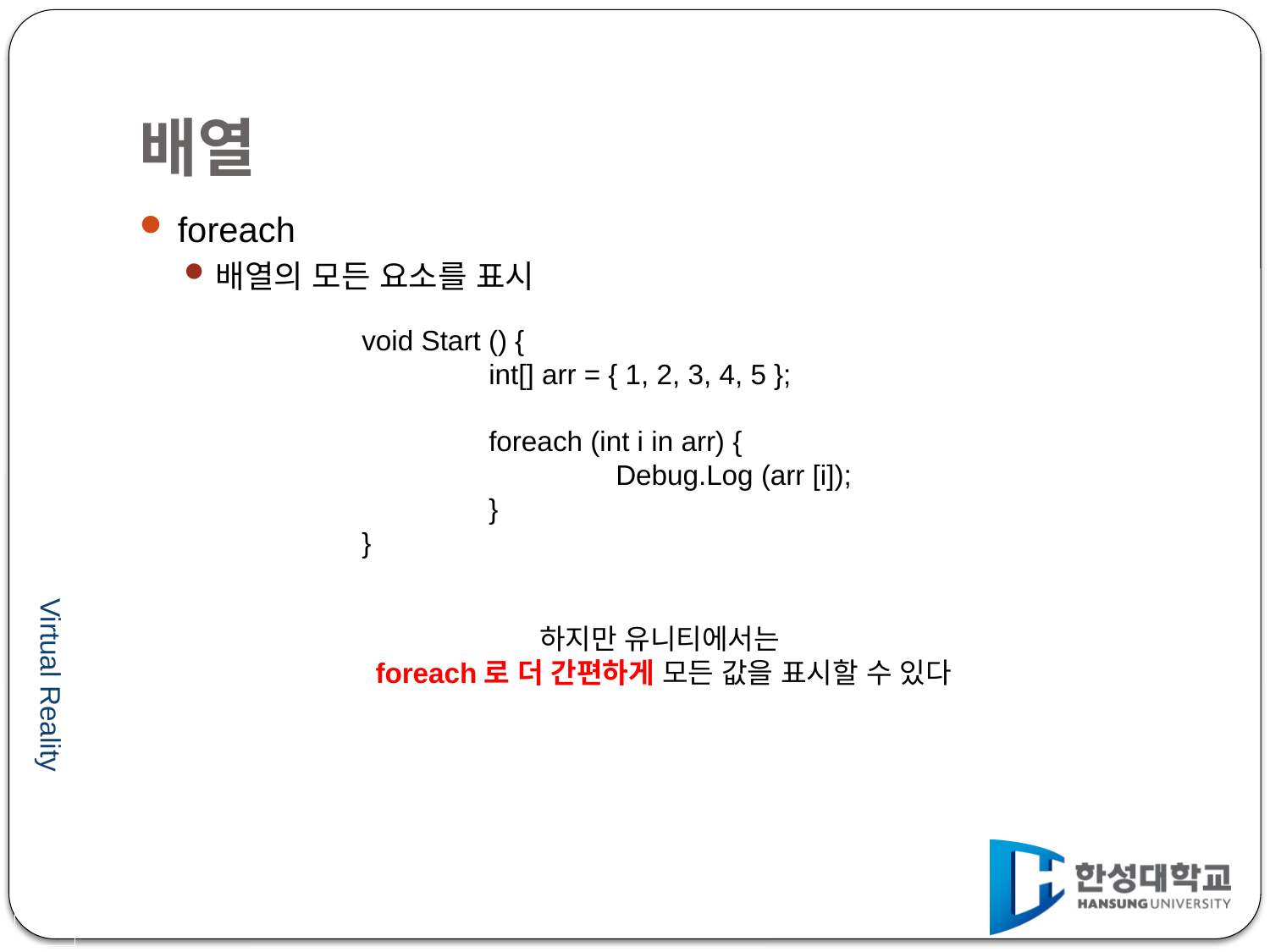

# 배열
foreach
배열의 모든 요소를 표시
void Start () {
	int[] arr = { 1, 2, 3, 4, 5 };

	foreach (int i in arr) {
		Debug.Log (arr [i]);
	}
}
하지만 유니티에서는
foreach로 더 간편하게 모든 값을 표시할 수 있다